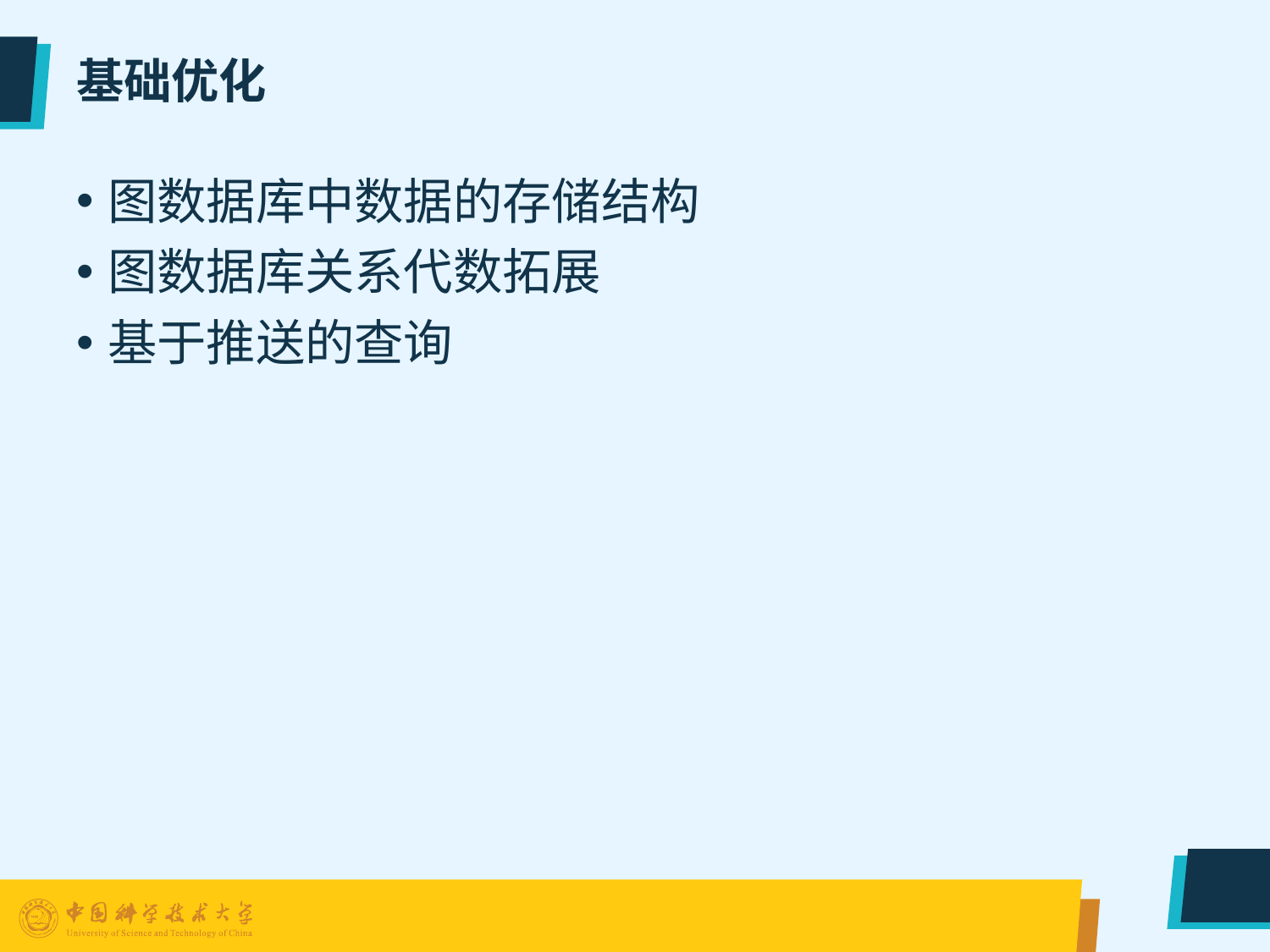

# 基础优化
图数据库中数据的存储结构
图数据库关系代数拓展
基于推送的查询